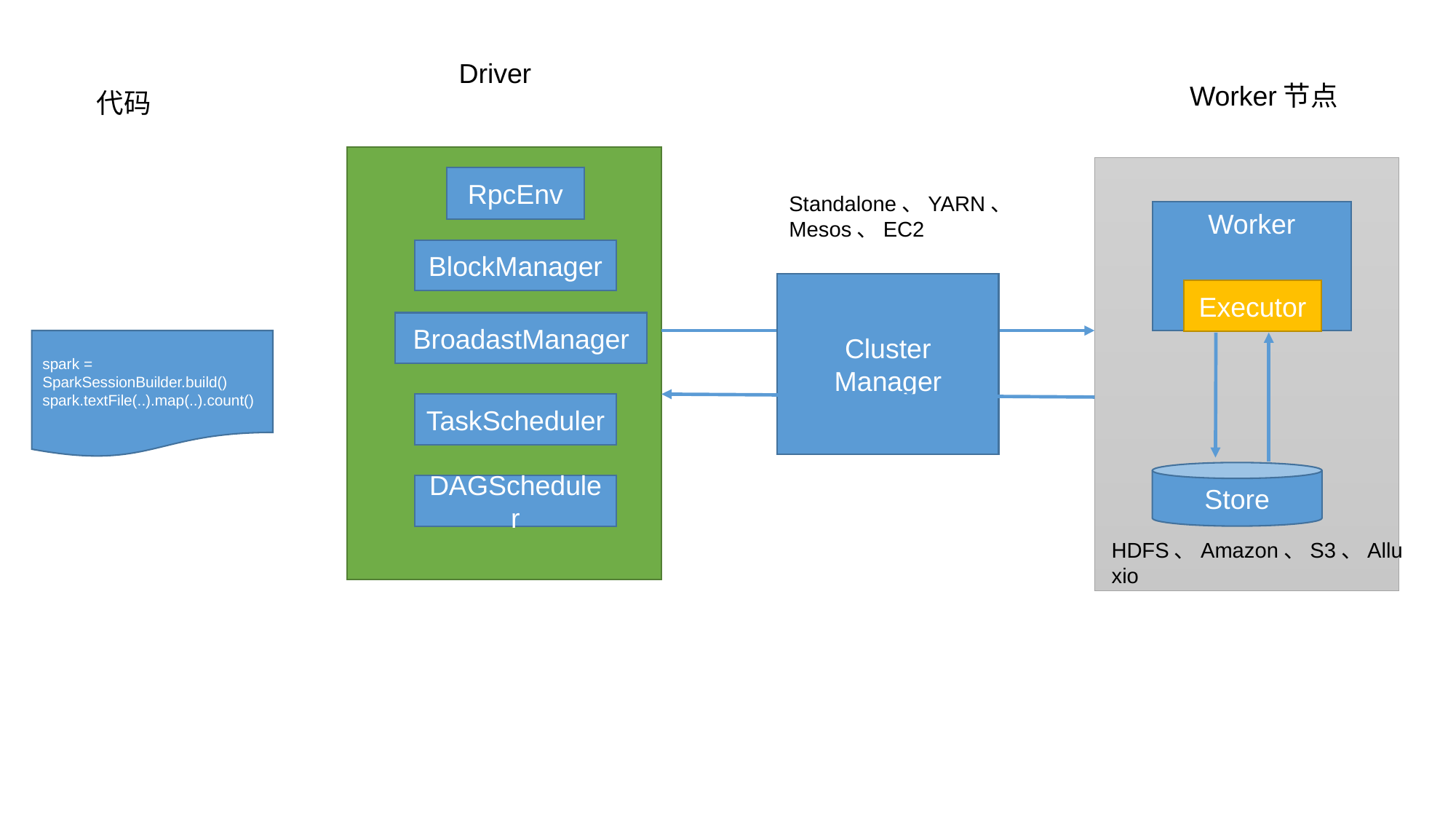

Driver
Worker节点
代码

RpcEnv
Standalone、YARN、Mesos、EC2
Worker
BlockManager
Cluster
Manager
Executor
BroadastManager
spark = SparkSessionBuilder.build()
spark.textFile(..).map(..).count()
TaskScheduler
Store
DAGScheduler
HDFS、Amazon、S3、Alluxio